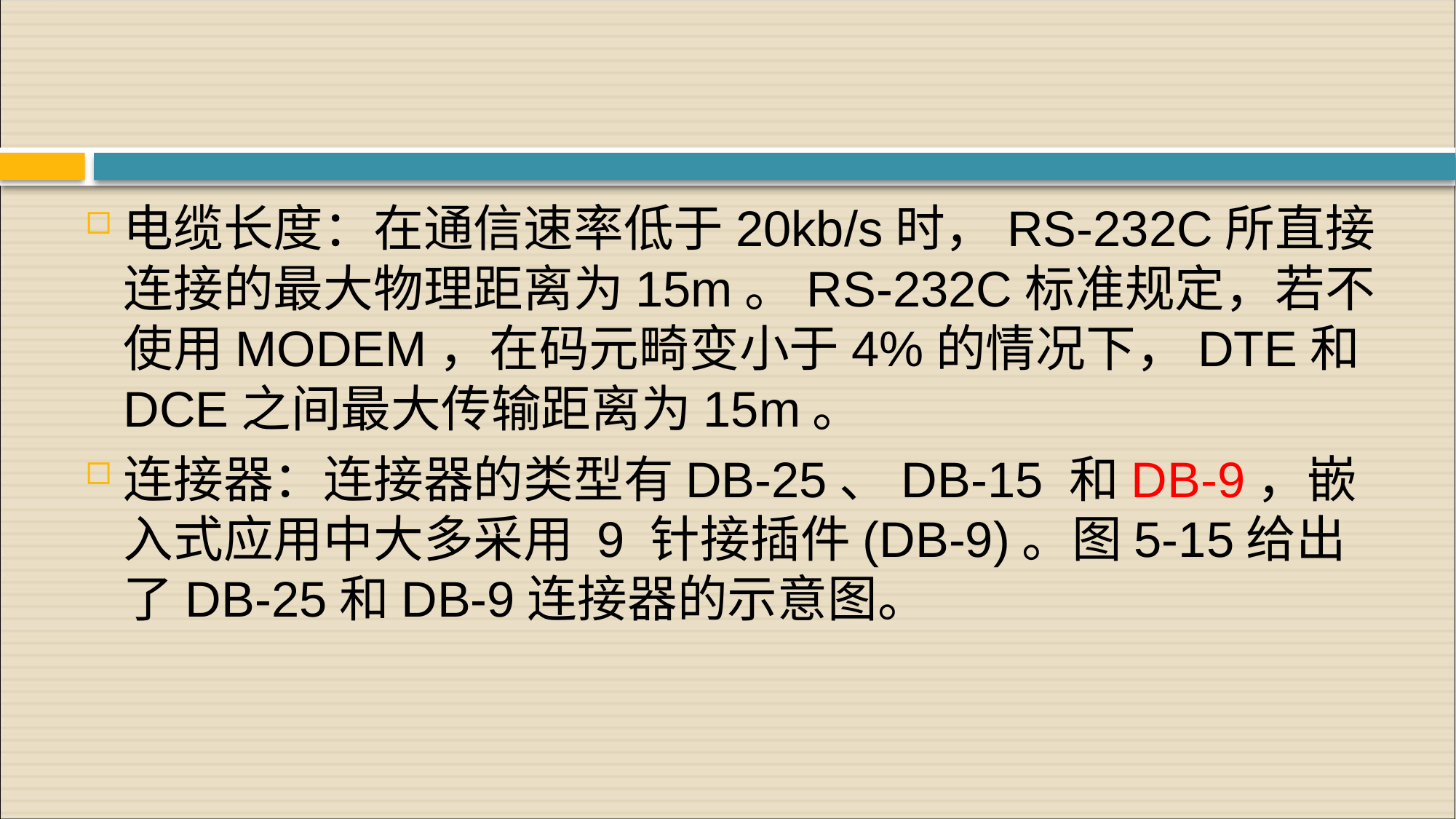

电缆长度：在通信速率低于20kb/s时，RS-232C所直接连接的最大物理距离为15m。RS-232C标准规定，若不使用MODEM，在码元畸变小于4%的情况下，DTE和DCE之间最大传输距离为15m。
连接器：连接器的类型有DB-25、DB-15 和DB-9，嵌入式应用中大多采用 9 针接插件(DB-9)。图5-15给出了DB-25和DB-9连接器的示意图。